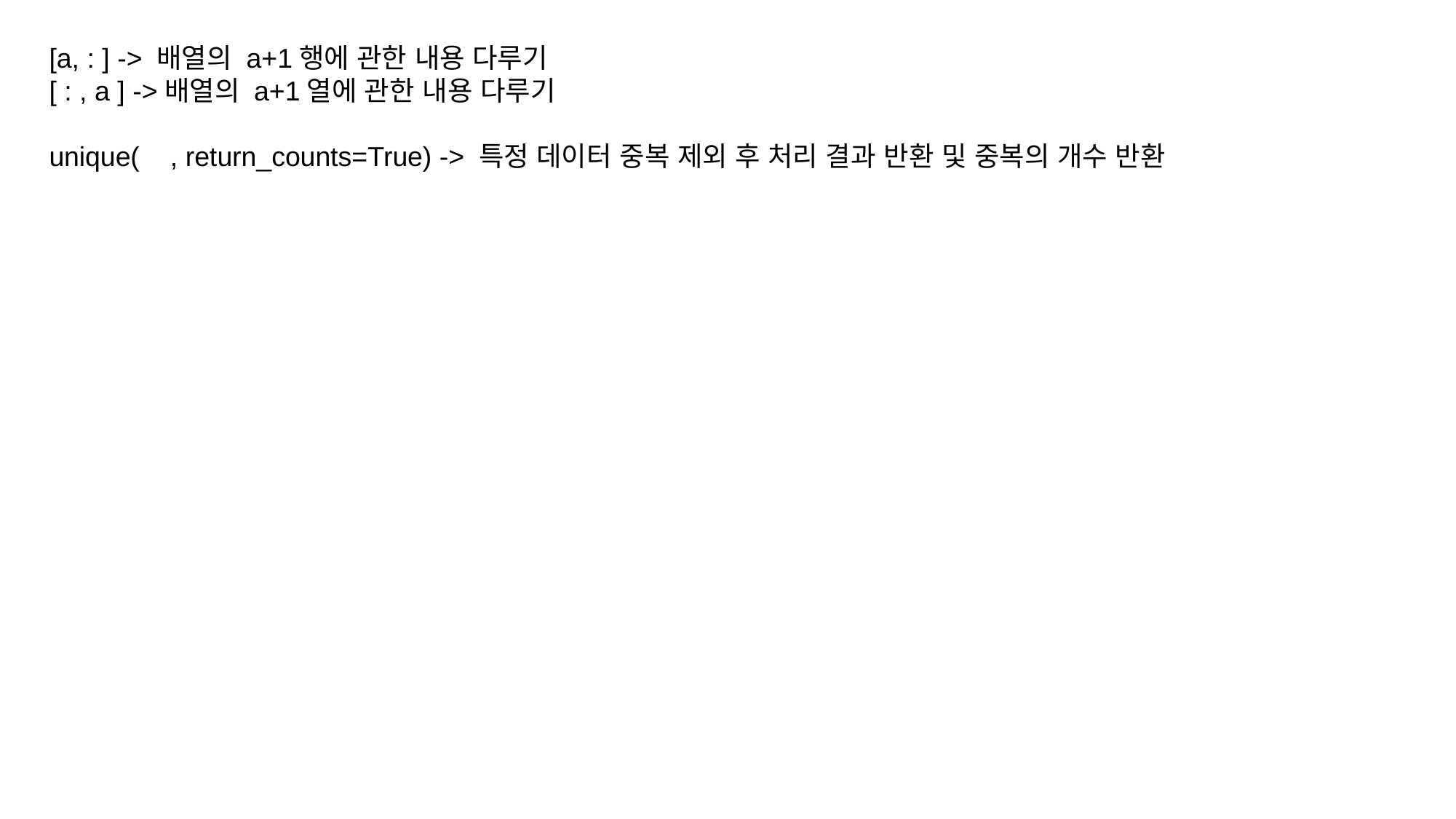

[a, : ] -> 배열의 a+1행에 관한 내용 다루기
[ : , a ] ->배열의 a+1열에 관한 내용 다루기

unique(    , return_counts=True) -> 특정 데이터 중복 제외 후 처리 결과 반환 및 중복의 개수 반환